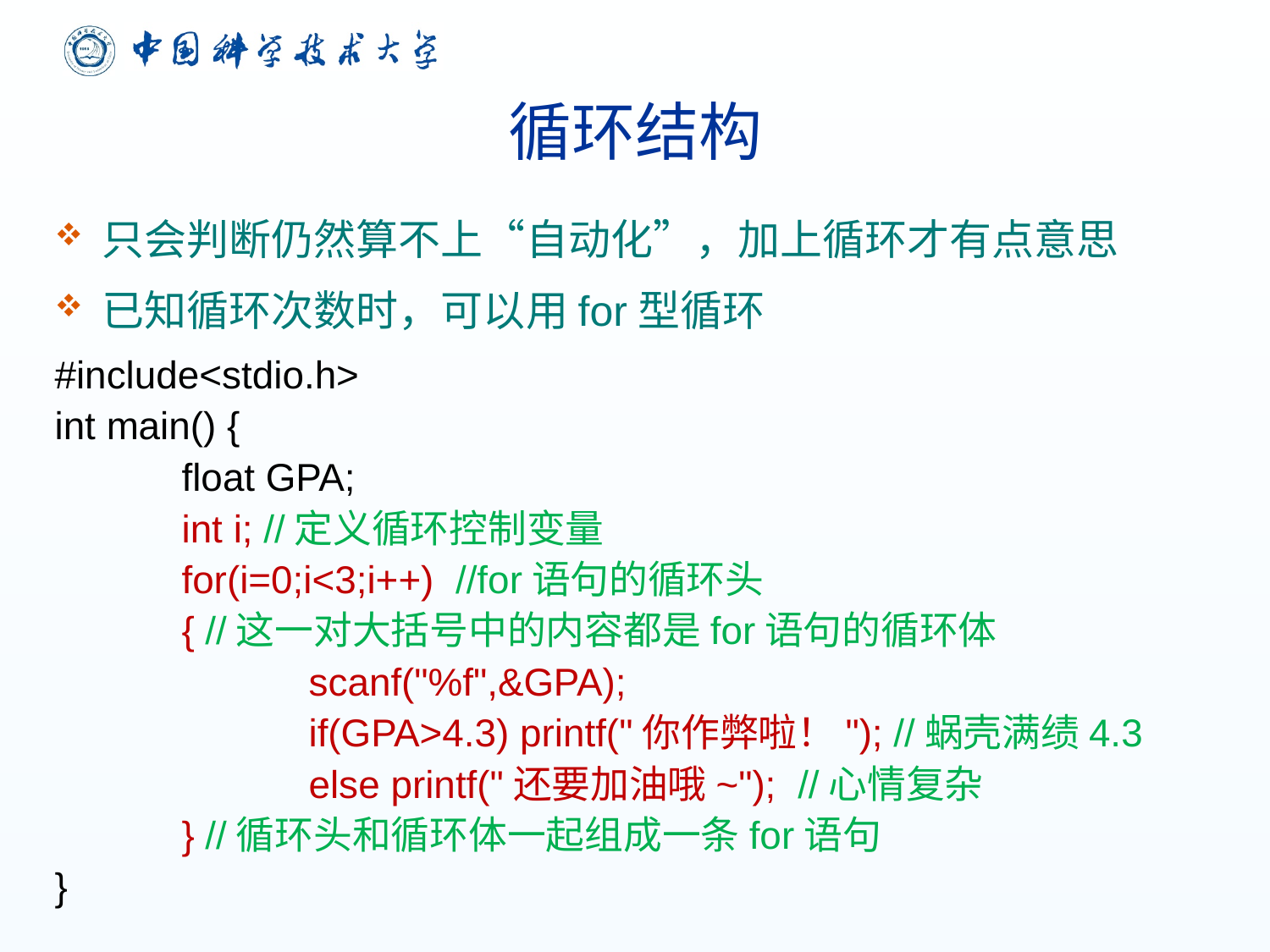

# 循环结构
只会判断仍然算不上“自动化”，加上循环才有点意思
已知循环次数时，可以用for型循环
#include<stdio.h>
int main() {
	float GPA;
	int i; //定义循环控制变量
	for(i=0;i<3;i++)  //for语句的循环头
	{ //这一对大括号中的内容都是for语句的循环体
		scanf("%f",&GPA);
		if(GPA>4.3) printf("你作弊啦！"); //蜗壳满绩4.3
		else printf("还要加油哦~");  //心情复杂
	} //循环头和循环体一起组成一条for语句
}